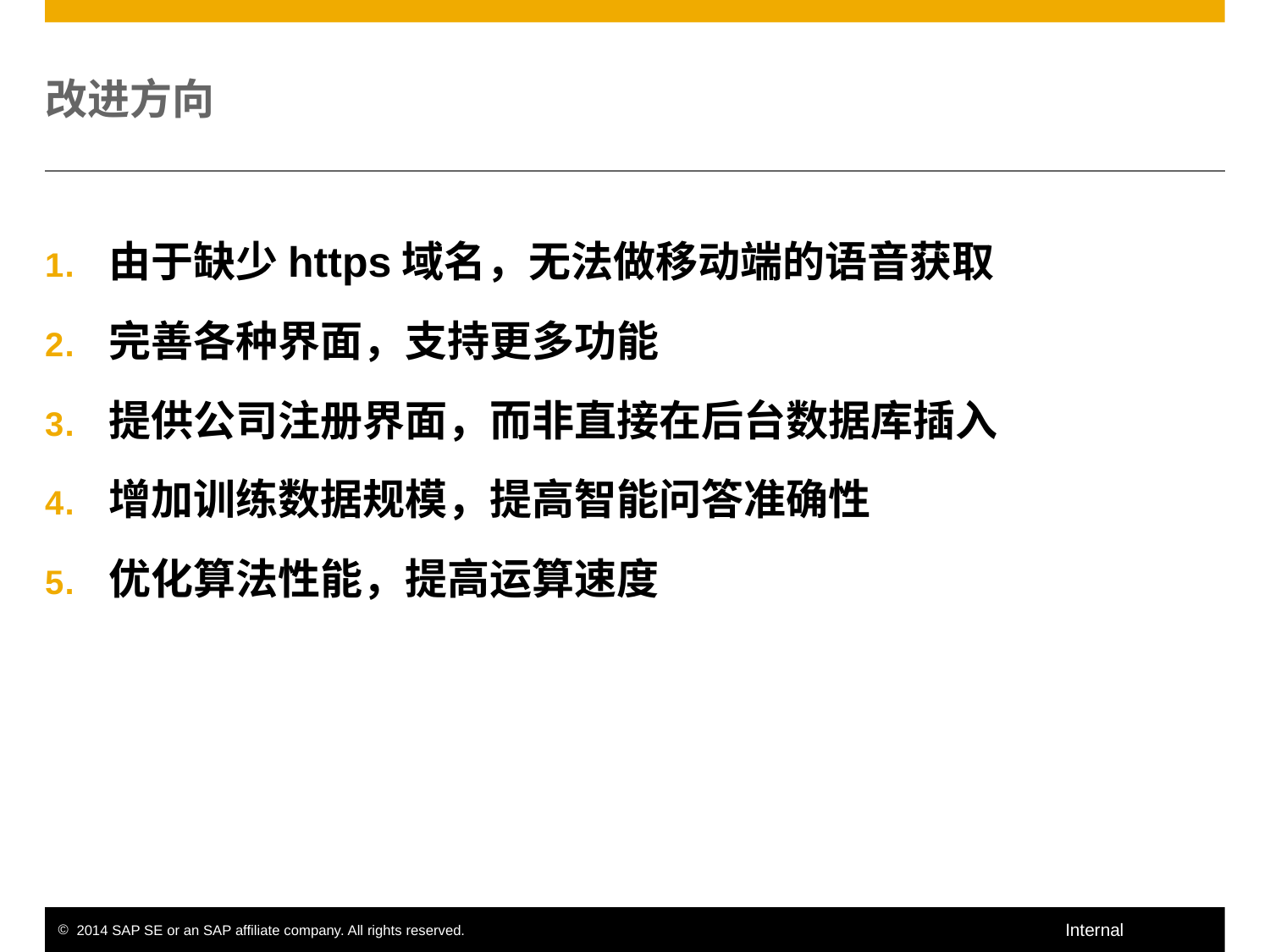

# 改进方向
由于缺少https域名，无法做移动端的语音获取
完善各种界面，支持更多功能
提供公司注册界面，而非直接在后台数据库插入
增加训练数据规模，提高智能问答准确性
优化算法性能，提高运算速度